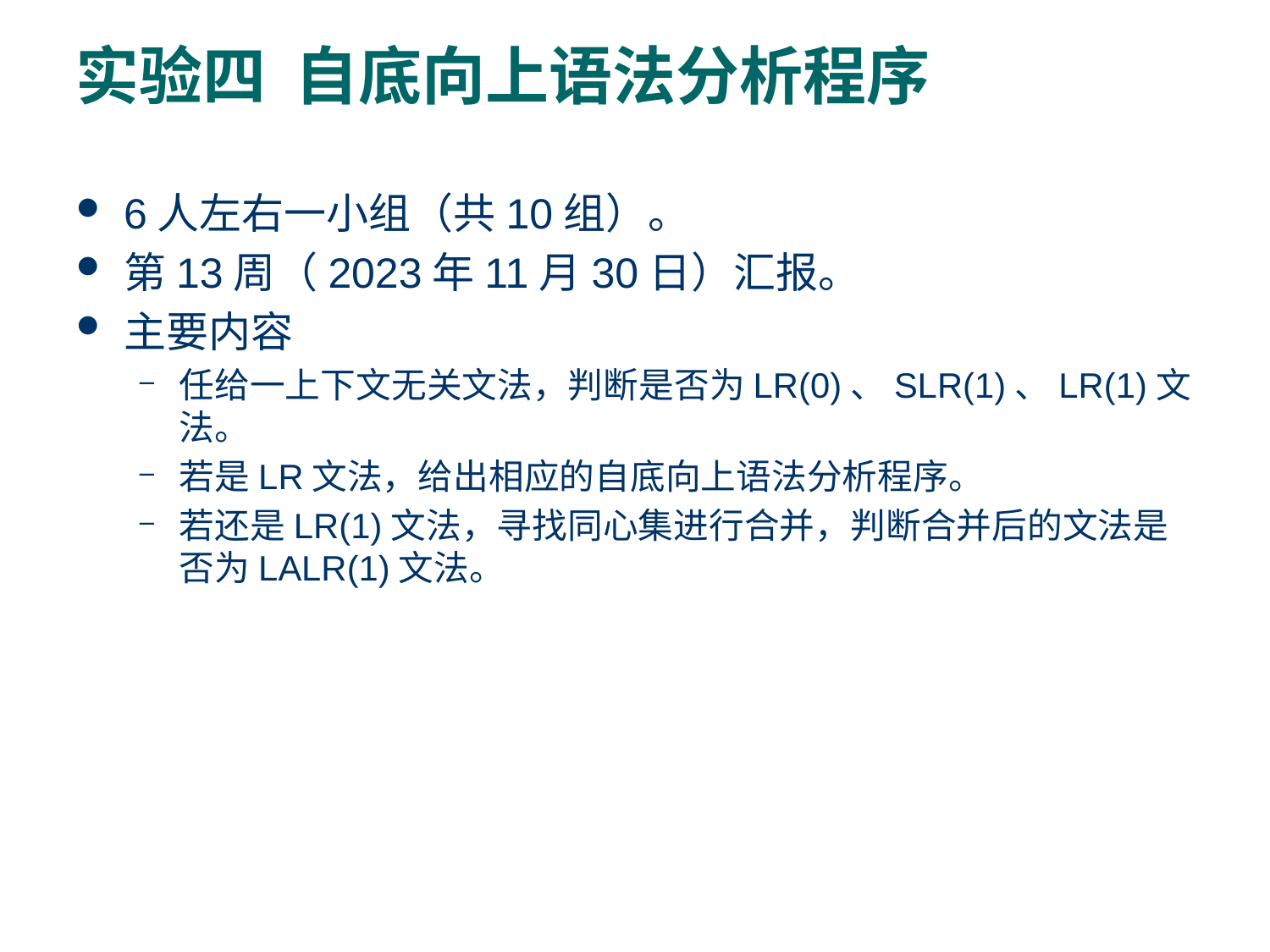

# 实验四  自底向上语法分析程序
6人左右一小组（共10组）。
第13周（2023年11月30日）汇报。
主要内容
任给一上下文无关文法，判断是否为LR(0)、SLR(1)、LR(1)文法。
若是LR文法，给出相应的自底向上语法分析程序。
若还是LR(1)文法，寻找同心集进行合并，判断合并后的文法是否为LALR(1)文法。